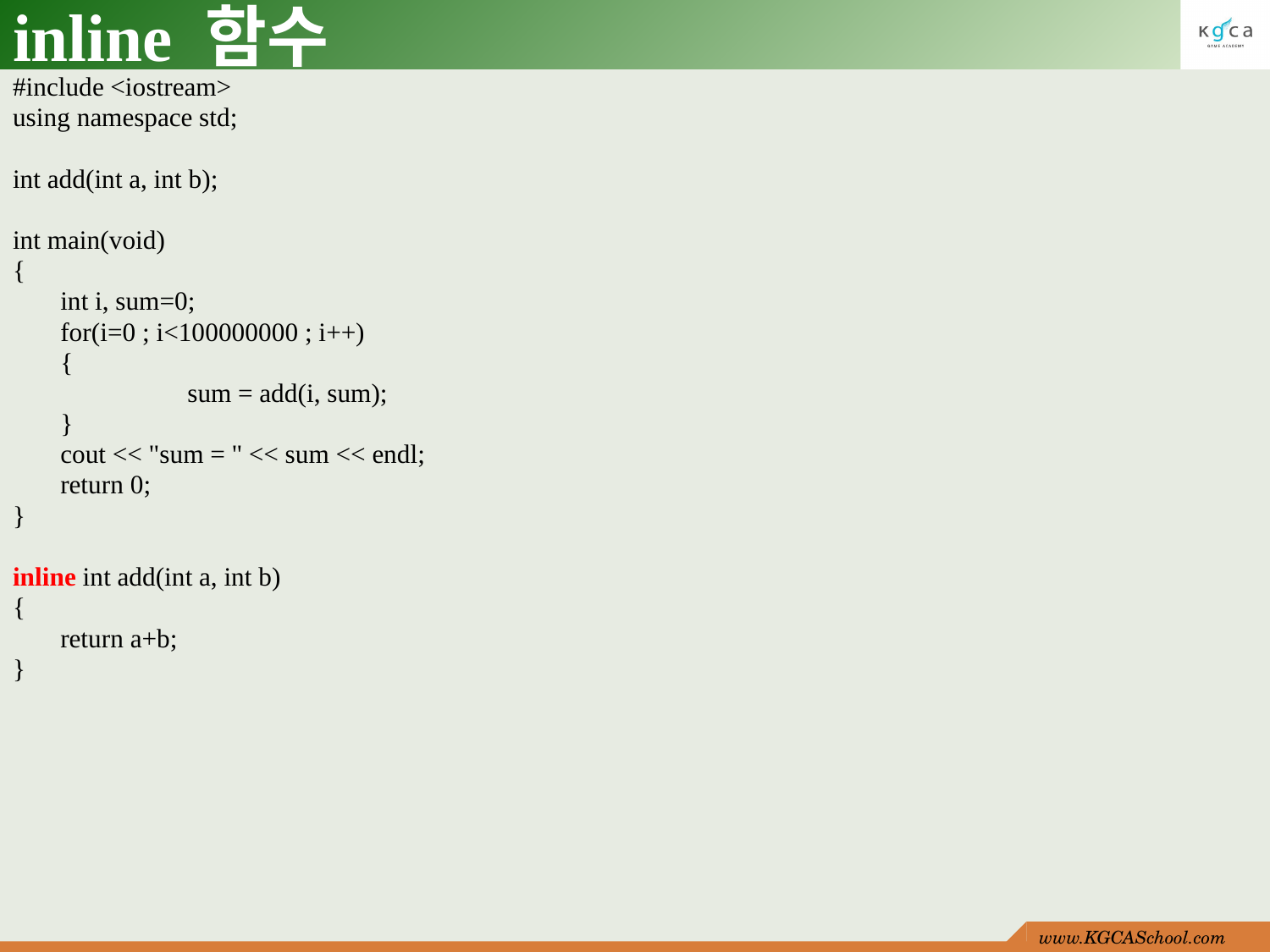

# inline 함수
#include <iostream>
using namespace std;

int add(int a, int b);

int main(void)
{
	int i, sum=0;
	for(i=0 ; i<100000000 ; i++)
	{
		sum = add(i, sum);
	}
	cout << "sum = " << sum << endl;
	return 0;
}

inline int add(int a, int b)
{
	return a+b;
}